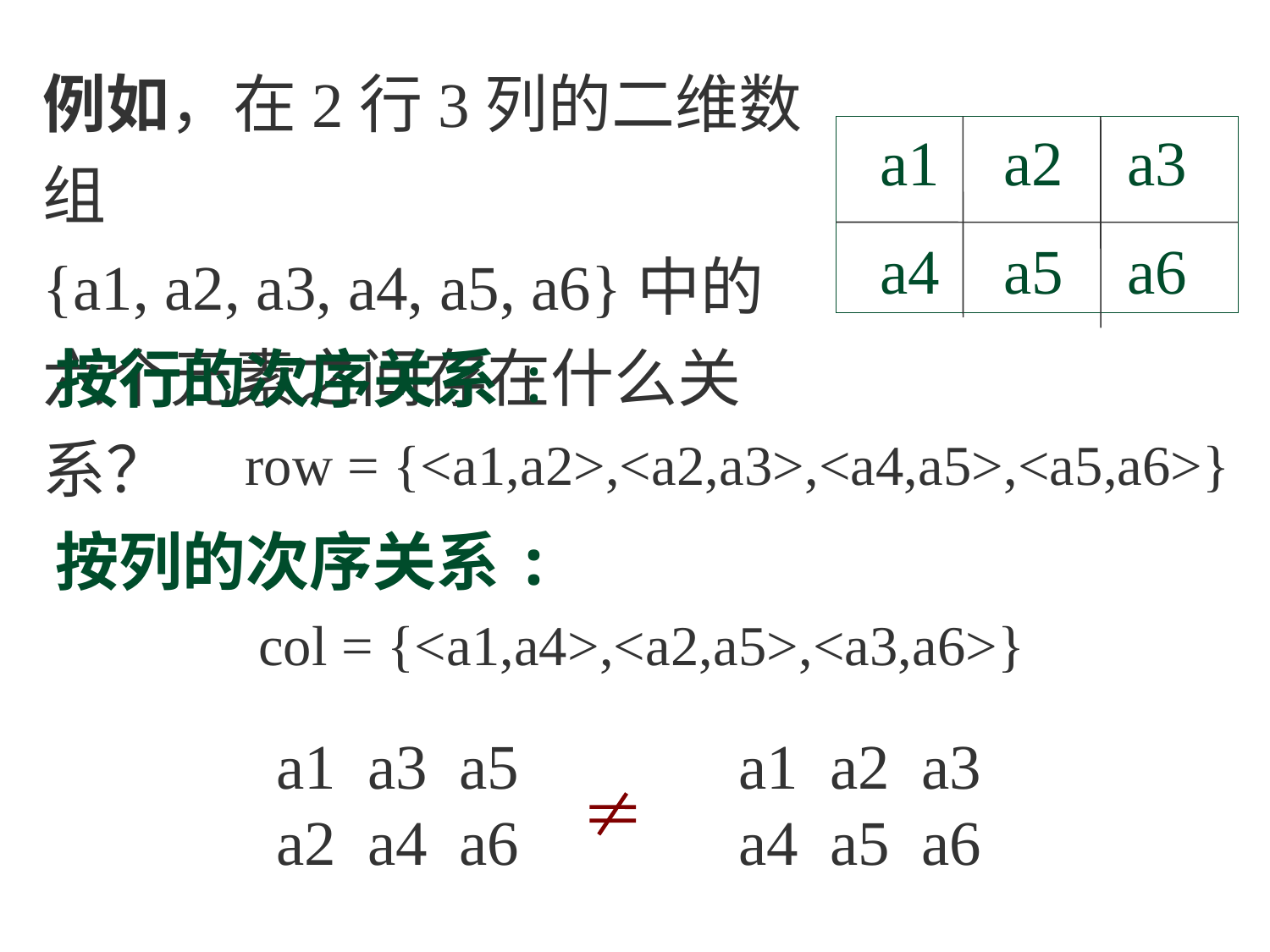

例如，在2行3列的二维数组
{a1, a2, a3, a4, a5, a6}中的六个元素之间存在什么关系？
  a1    a2    a3
  a4    a5    a6

按行的次序关系:

按列的次序关系:
row = {<a1,a2>,<a2,a3>,<a4,a5>,<a5,a6>}
col = {<a1,a4>,<a2,a5>,<a3,a6>}
 a1  a3  a5
 a2  a4  a6
a1  a2  a3
a4  a5  a6